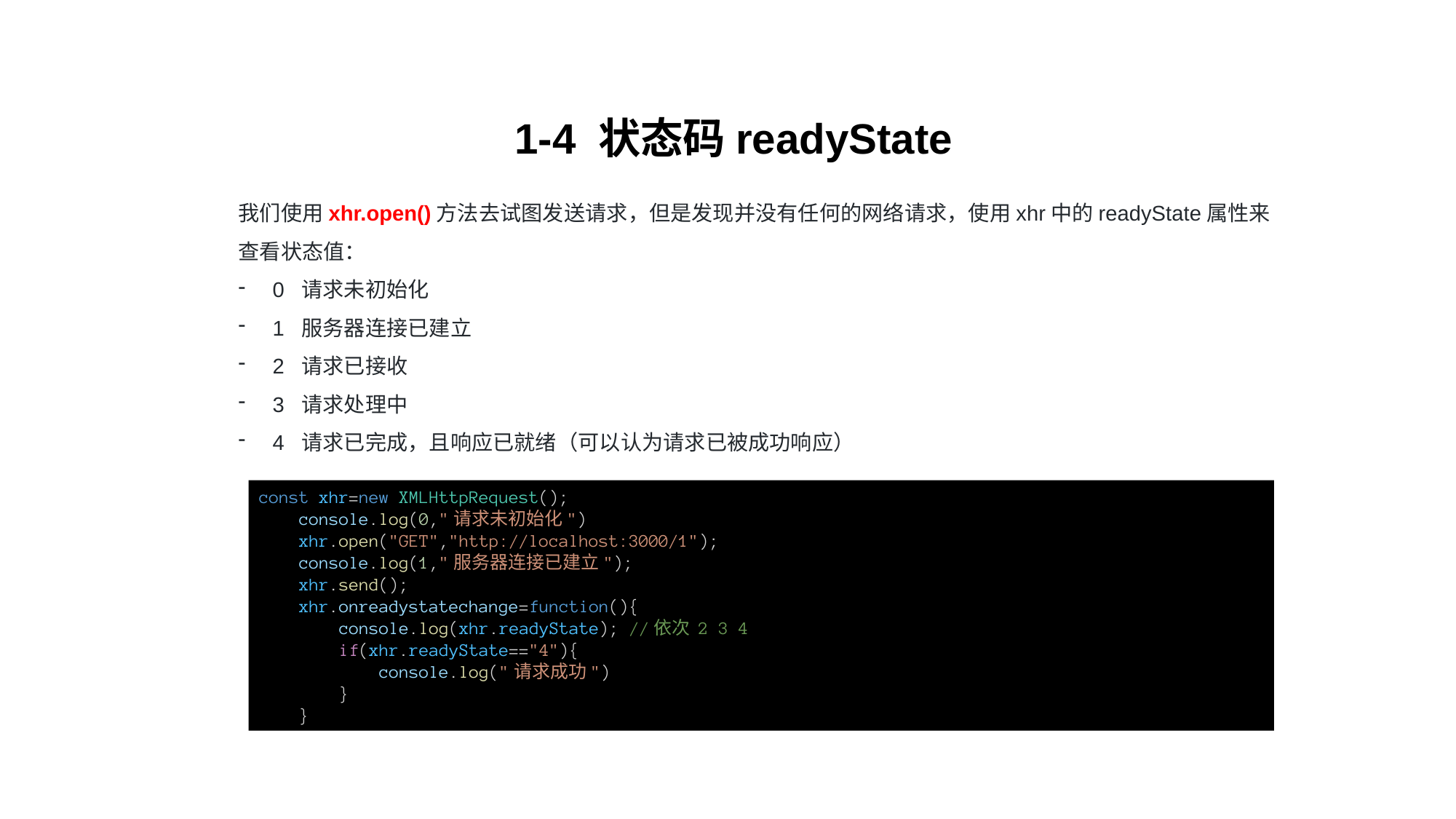

1-4 状态码readyState
我们使用xhr.open()方法去试图发送请求，但是发现并没有任何的网络请求，使用xhr中的readyState属性来查看状态值：
0  请求未初始化
1  服务器连接已建立
2  请求已接收
3  请求处理中
4  请求已完成，且响应已就绪（可以认为请求已被成功响应）

const xhr=new XMLHttpRequest();
    console.log(0,"请求未初始化")
    xhr.open("GET","http://localhost:3000/1");
    console.log(1,"服务器连接已建立");
    xhr.send();
    xhr.onreadystatechange=function(){
        console.log(xhr.readyState); //依次 2 3 4
        if(xhr.readyState=="4"){
            console.log("请求成功")
        }
    }